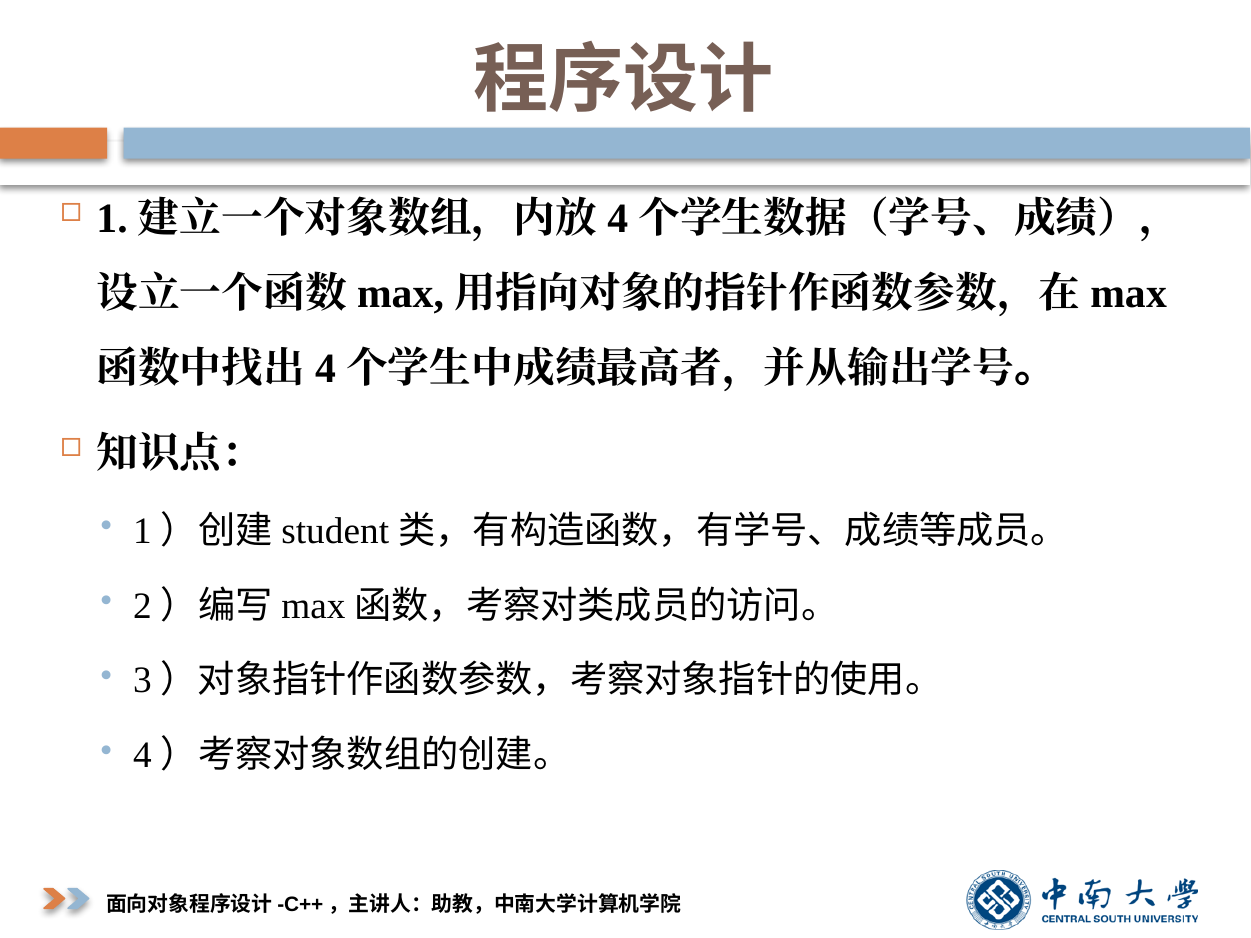

# 程序设计
1.建立一个对象数组，内放4个学生数据（学号、成绩），设立一个函数max,用指向对象的指针作函数参数，在max函数中找出4个学生中成绩最高者，并从输出学号。
知识点：
1）创建student类，有构造函数，有学号、成绩等成员。
2）编写max函数，考察对类成员的访问。
3）对象指针作函数参数，考察对象指针的使用。
4）考察对象数组的创建。